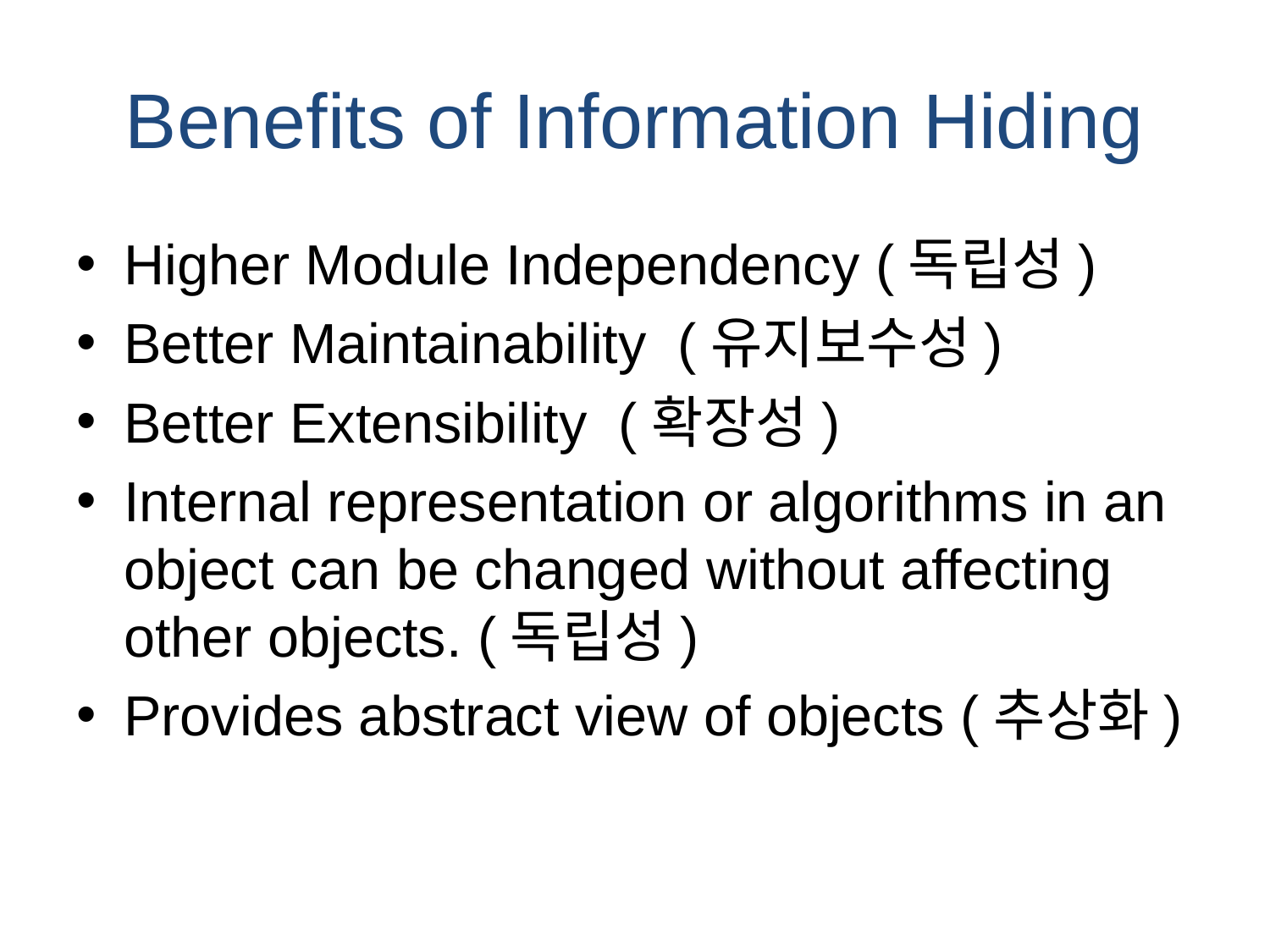

# Benefits of Information Hiding
Higher Module Independency (독립성)
Better Maintainability  (유지보수성)
Better Extensibility  (확장성)
Internal representation or algorithms in an object can be changed without affecting other objects. (독립성)
Provides abstract view of objects (추상화)